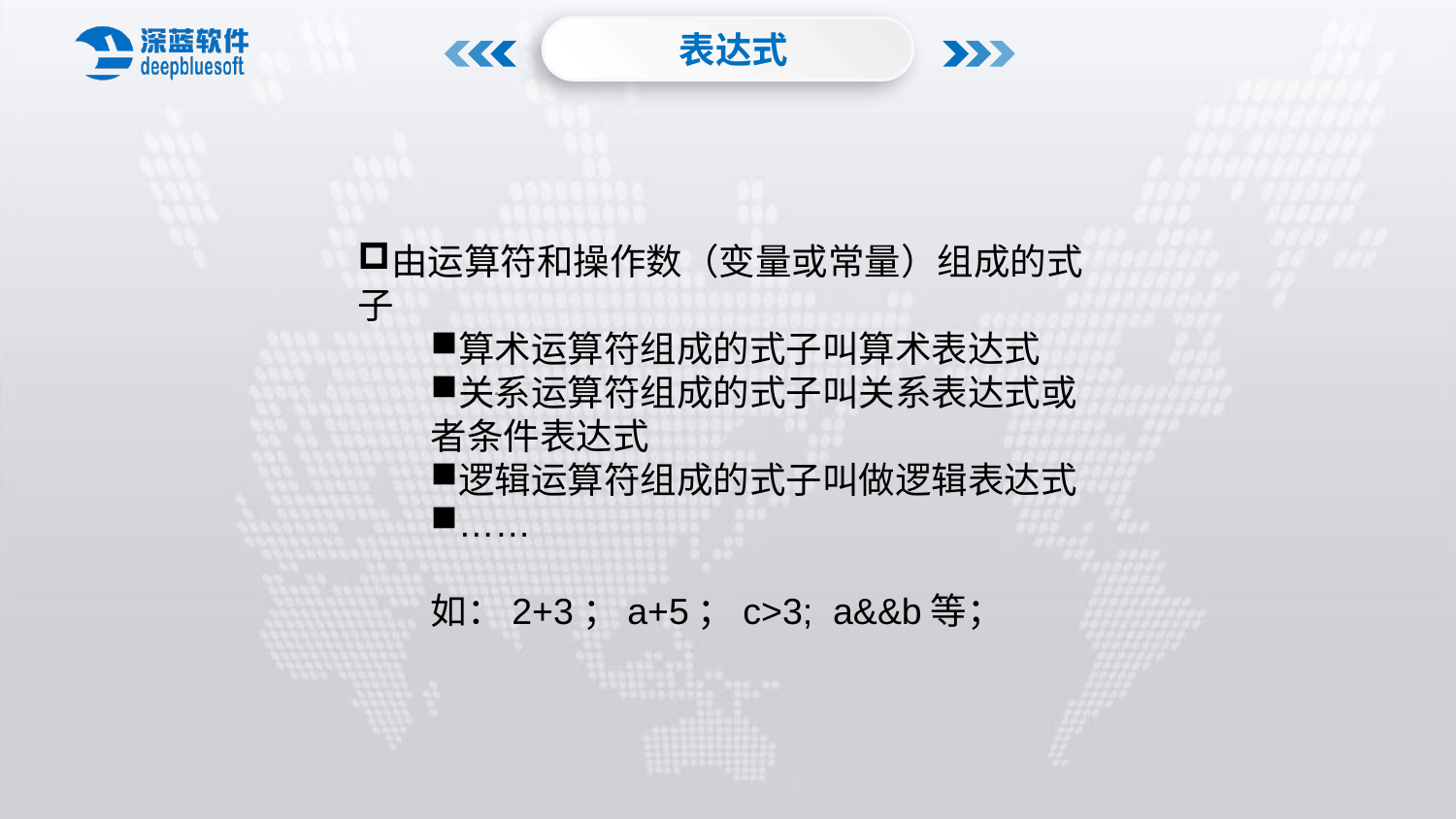

表达式

由运算符和操作数（变量或常量）组成的式子
算术运算符组成的式子叫算术表达式
关系运算符组成的式子叫关系表达式或者条件表达式
逻辑运算符组成的式子叫做逻辑表达式
……

如：2+3；a+5；c>3;  a&&b等；